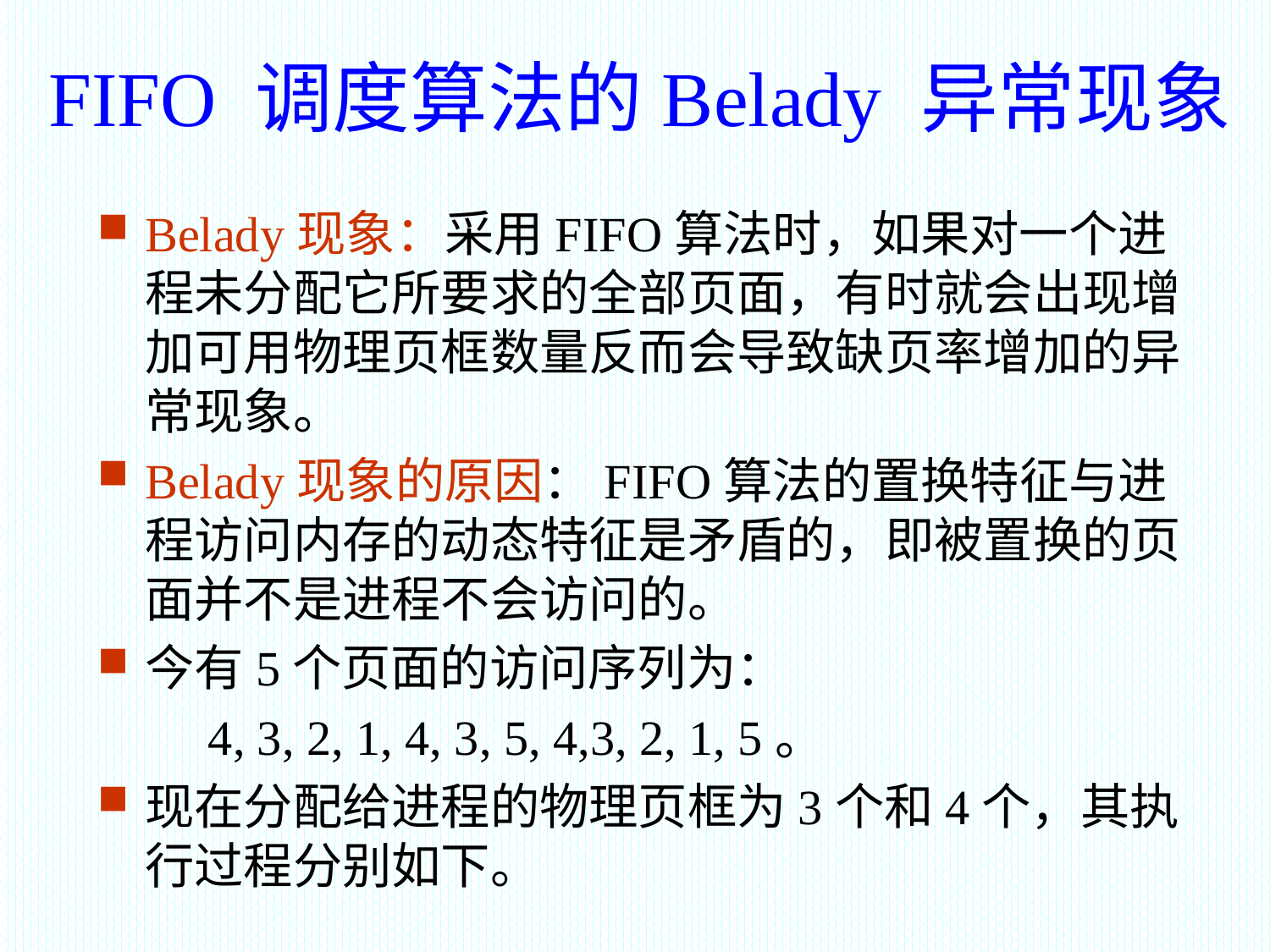

FIFO 调度算法的Belady 异常现象
Belady现象：采用FIFO算法时，如果对一个进程未分配它所要求的全部页面，有时就会出现增加可用物理页框数量反而会导致缺页率增加的异常现象。
Belady现象的原因：FIFO算法的置换特征与进程访问内存的动态特征是矛盾的，即被置换的页面并不是进程不会访问的。
今有5个页面的访问序列为：
         4, 3, 2, 1, 4, 3, 5, 4,3, 2, 1, 5。
现在分配给进程的物理页框为3个和4个，其执行过程分别如下。